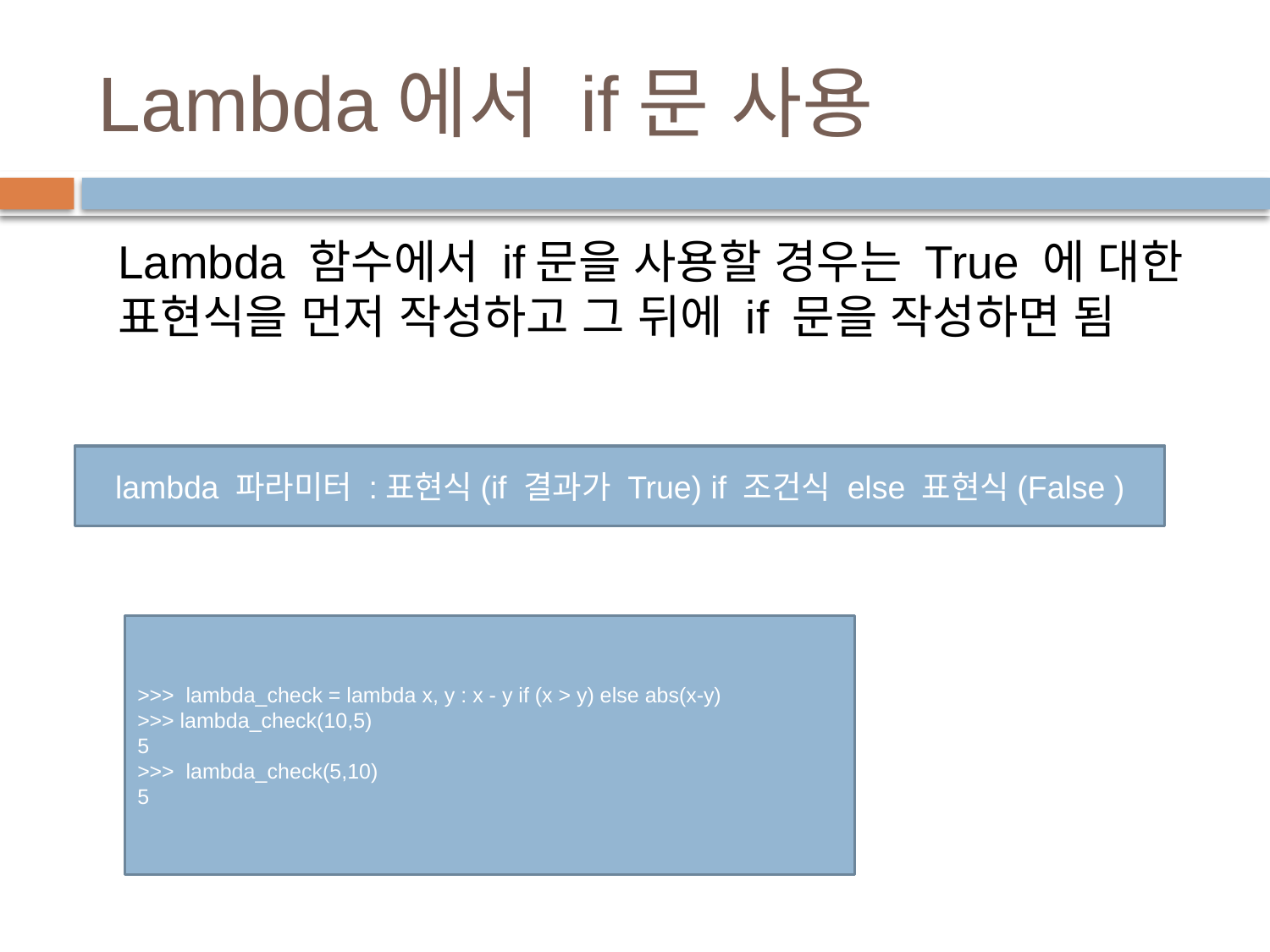

# Lambda에서 if문 사용
Lambda 함수에서 if문을 사용할 경우는 True 에 대한 표현식을 먼저 작성하고 그 뒤에 if 문을 작성하면 됨
lambda 파라미터 :표현식(if 결과가 True) if 조건식 else 표현식(False )
>>>  lambda_check = lambda x, y : x - y if (x > y) else abs(x-y)
>>> lambda_check(10,5)
5
>>>  lambda_check(5,10)
5